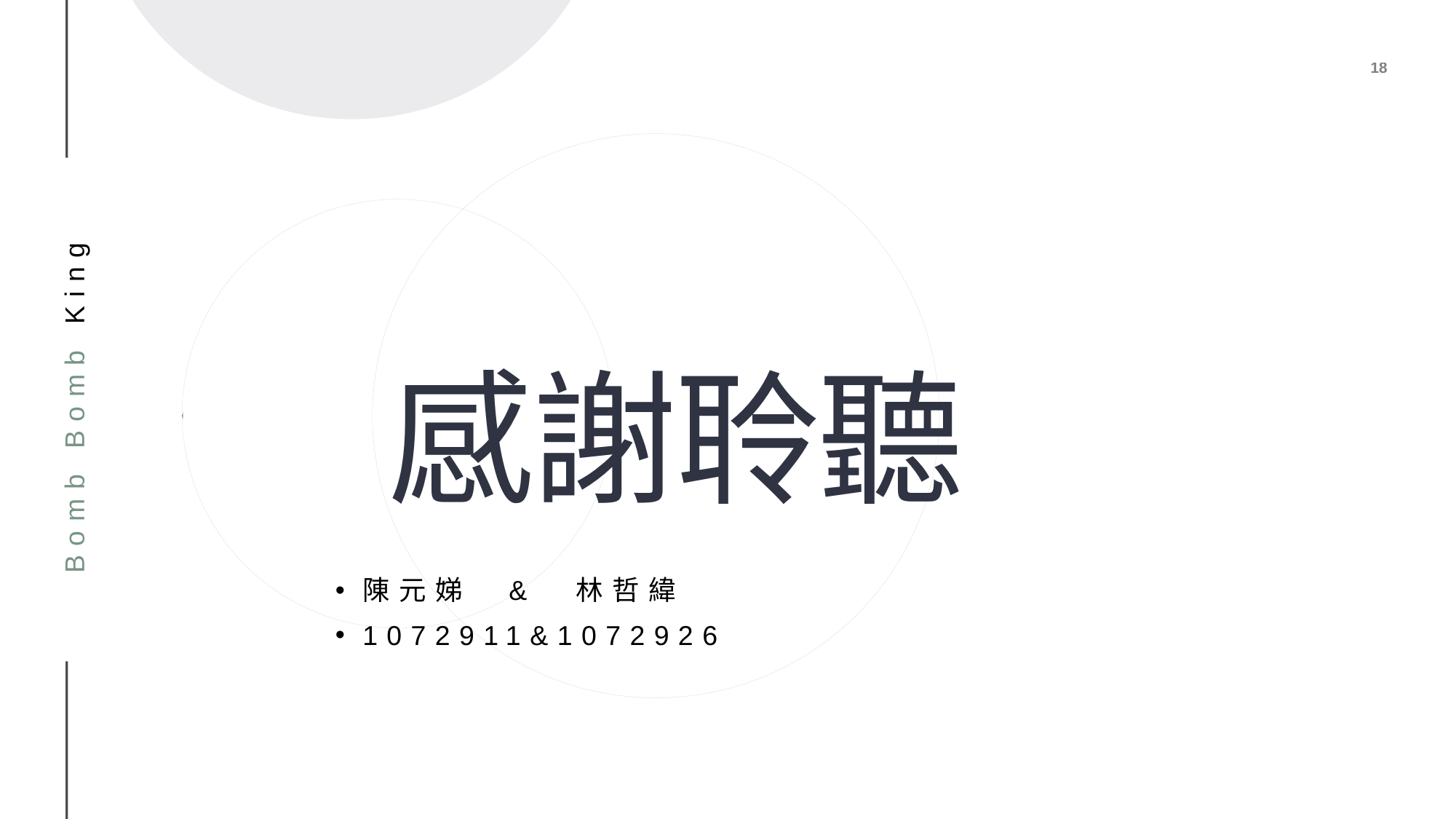

# 感謝聆聽

Bomb Bomb King

陳元娣  &  林哲緯
1072911&1072926